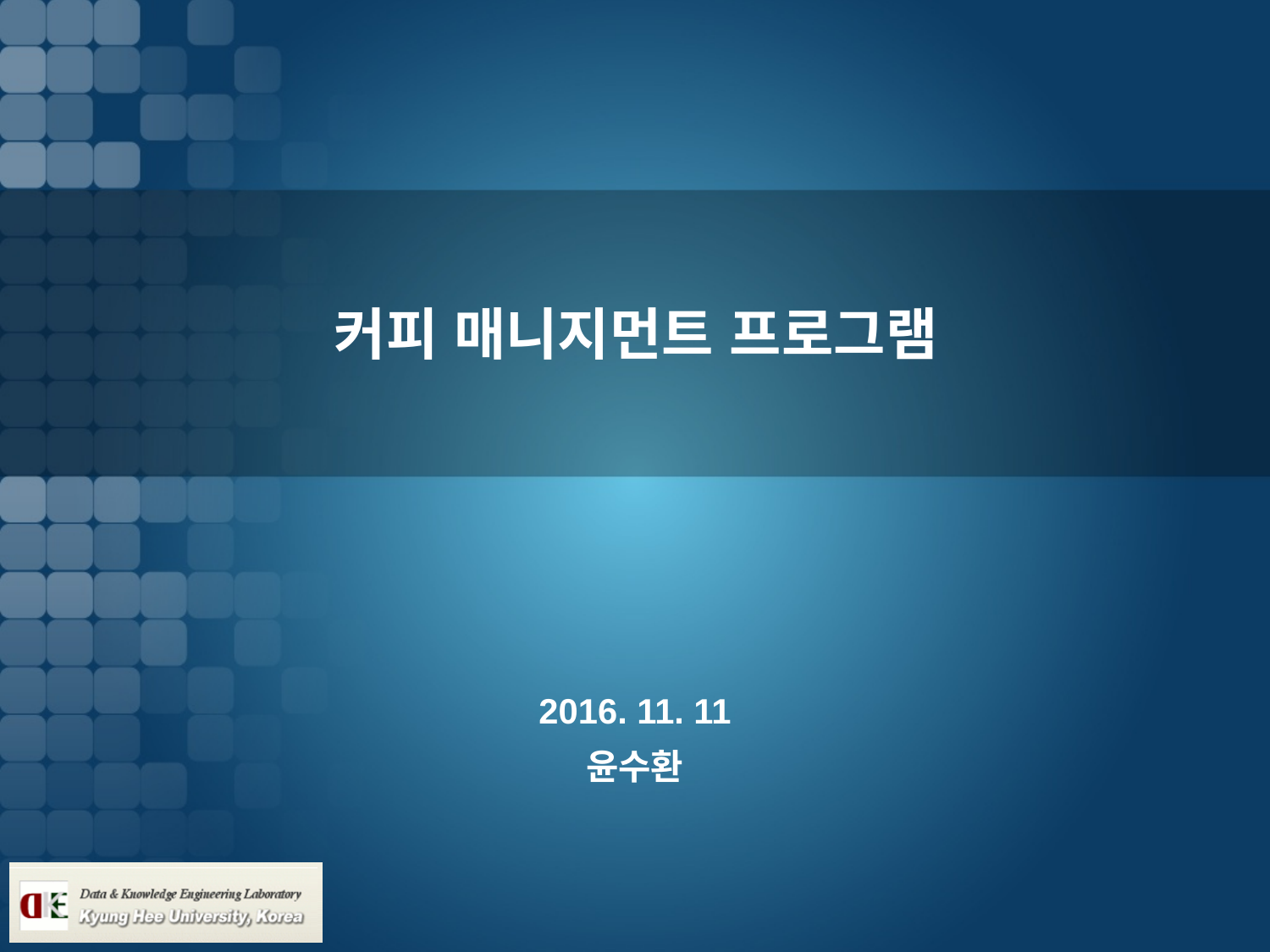

# 커피 매니지먼트 프로그램
2016. 11. 11
윤수환